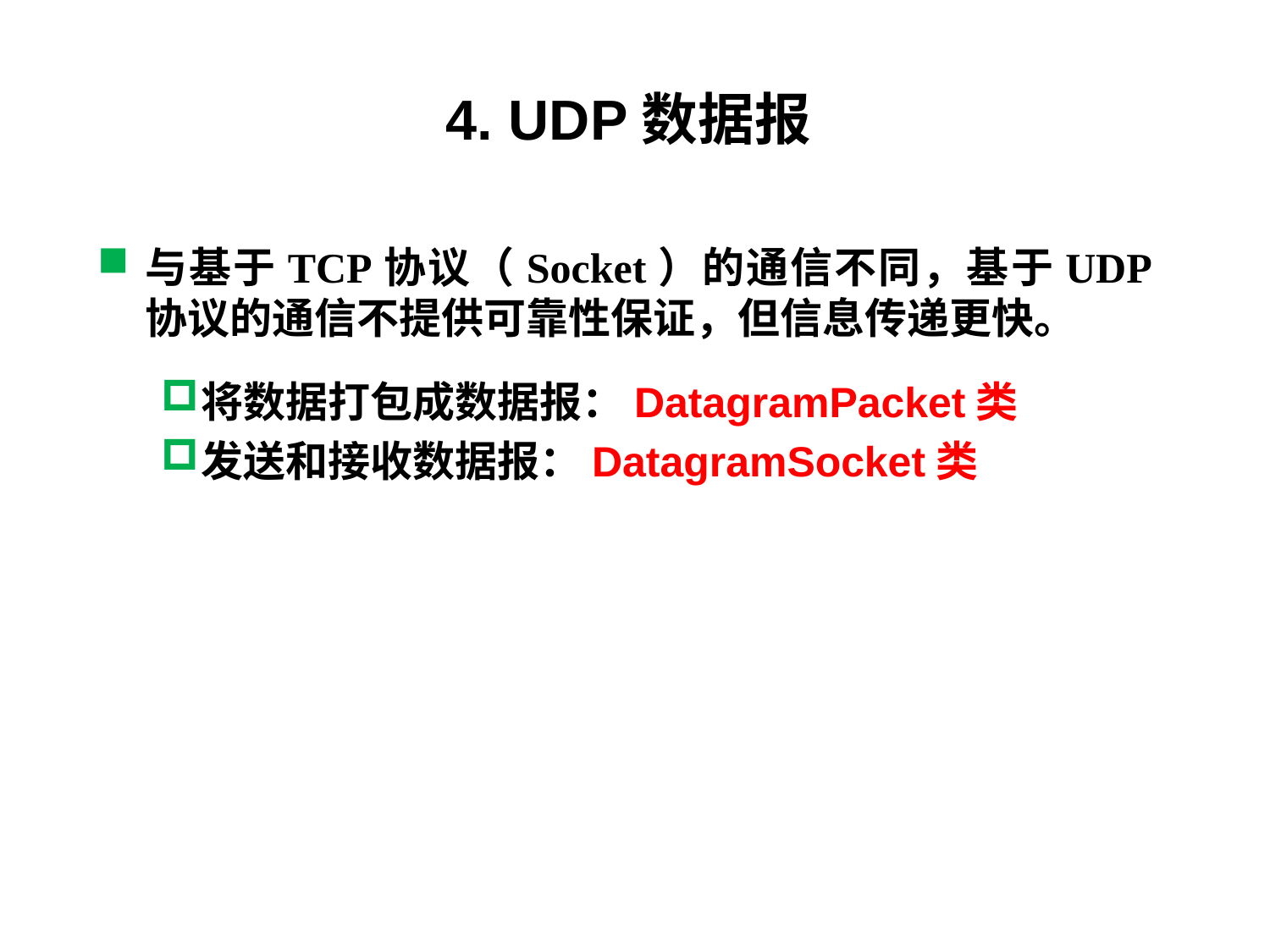

# 4. UDP数据报
与基于TCP协议（Socket）的通信不同，基于UDP协议的通信不提供可靠性保证，但信息传递更快。

将数据打包成数据报：DatagramPacket类
发送和接收数据报：DatagramSocket类